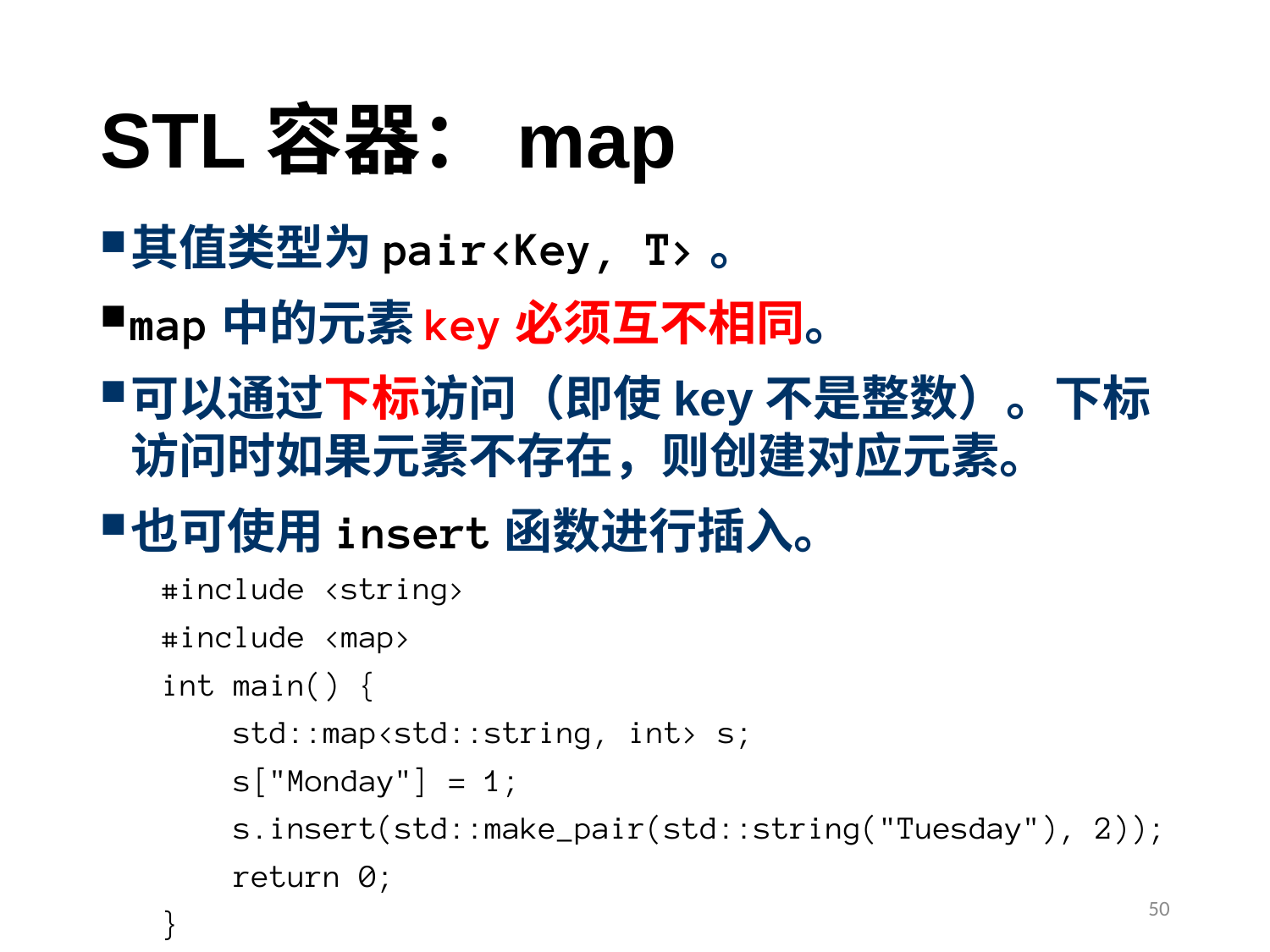

# STL容器：map
其值类型为pair<Key, T>。
map中的元素key必须互不相同。
可以通过下标访问（即使key不是整数）。下标访问时如果元素不存在，则创建对应元素。
也可使用insert函数进行插入。
#include <string>
#include <map>
int main() {
    std::map<std::string, int> s;
    s["Monday"] = 1;
    s.insert(std::make_pair(std::string("Tuesday"), 2));
    return 0;
}
50